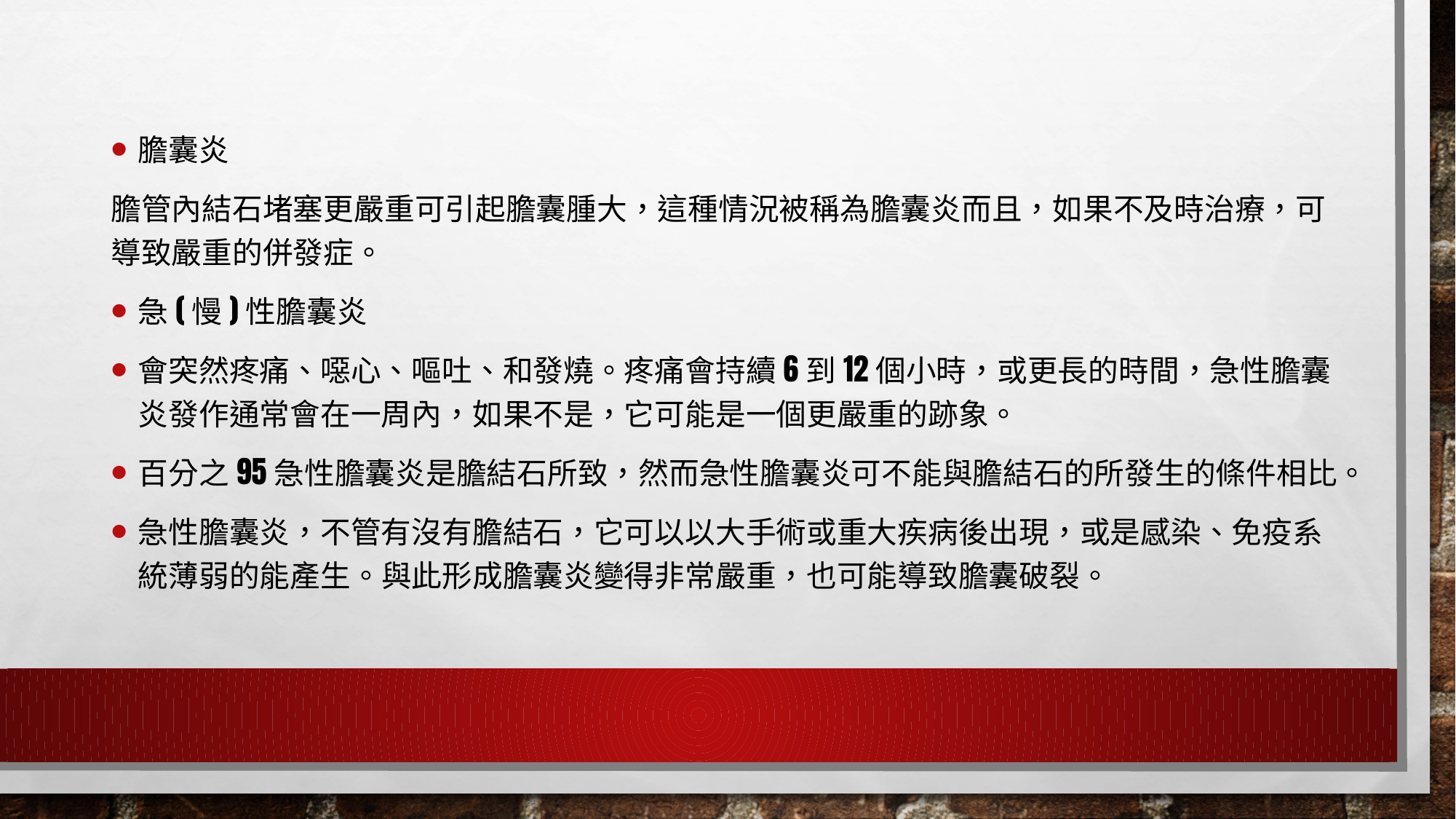

膽囊炎
膽管內結石堵塞更嚴重可引起膽囊腫大，這種情況被稱為膽囊炎而且，如果不及時治療，可導致嚴重的併發症。
急(慢)性膽囊炎
會突然疼痛、噁心、嘔吐、和發燒。疼痛會持續6到12個小時，或更長的時間，急性膽囊炎發作通常會在一周內，如果不是，它可能是一個更嚴重的跡象。
百分之95急性膽囊炎是膽結石所致，然而急性膽囊炎可不能與膽結石的所發生的條件相比。
急性膽囊炎，不管有沒有膽結石，它可以以大手術或重大疾病後出現，或是感染、免疫系統薄弱的能產生。與此形成膽囊炎變得非常嚴重，也可能導致膽囊破裂。